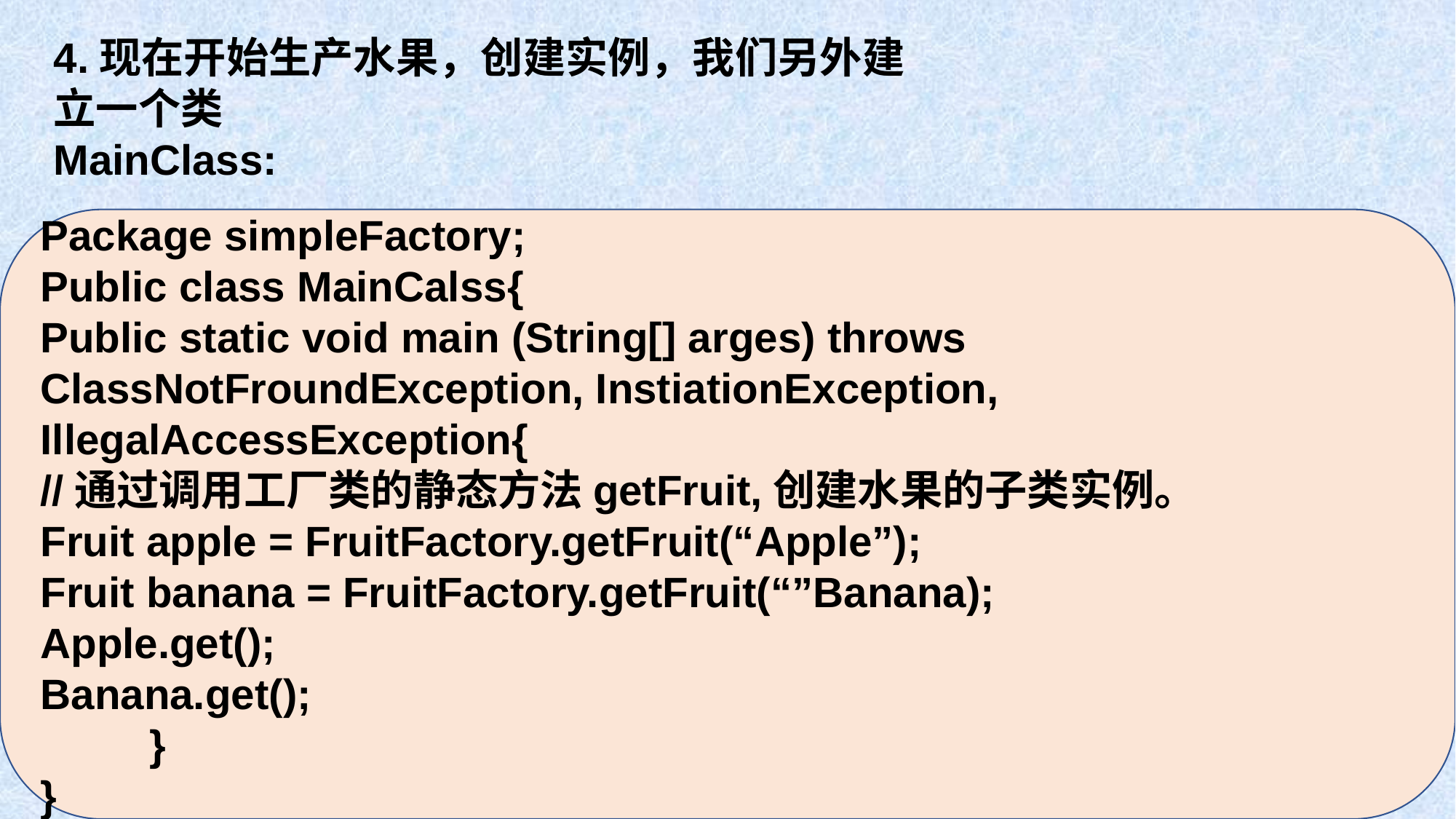

4.现在开始生产水果，创建实例，我们另外建立一个类
MainClass:
Package simpleFactory;
Public class MainCalss{
Public static void main (String[] arges) throws ClassNotFroundException, InstiationException, IllegalAccessException{
//通过调用工厂类的静态方法getFruit,创建水果的子类实例。
Fruit apple = FruitFactory.getFruit(“Apple”);
Fruit banana = FruitFactory.getFruit(“”Banana);
Apple.get();
Banana.get();
	}
}